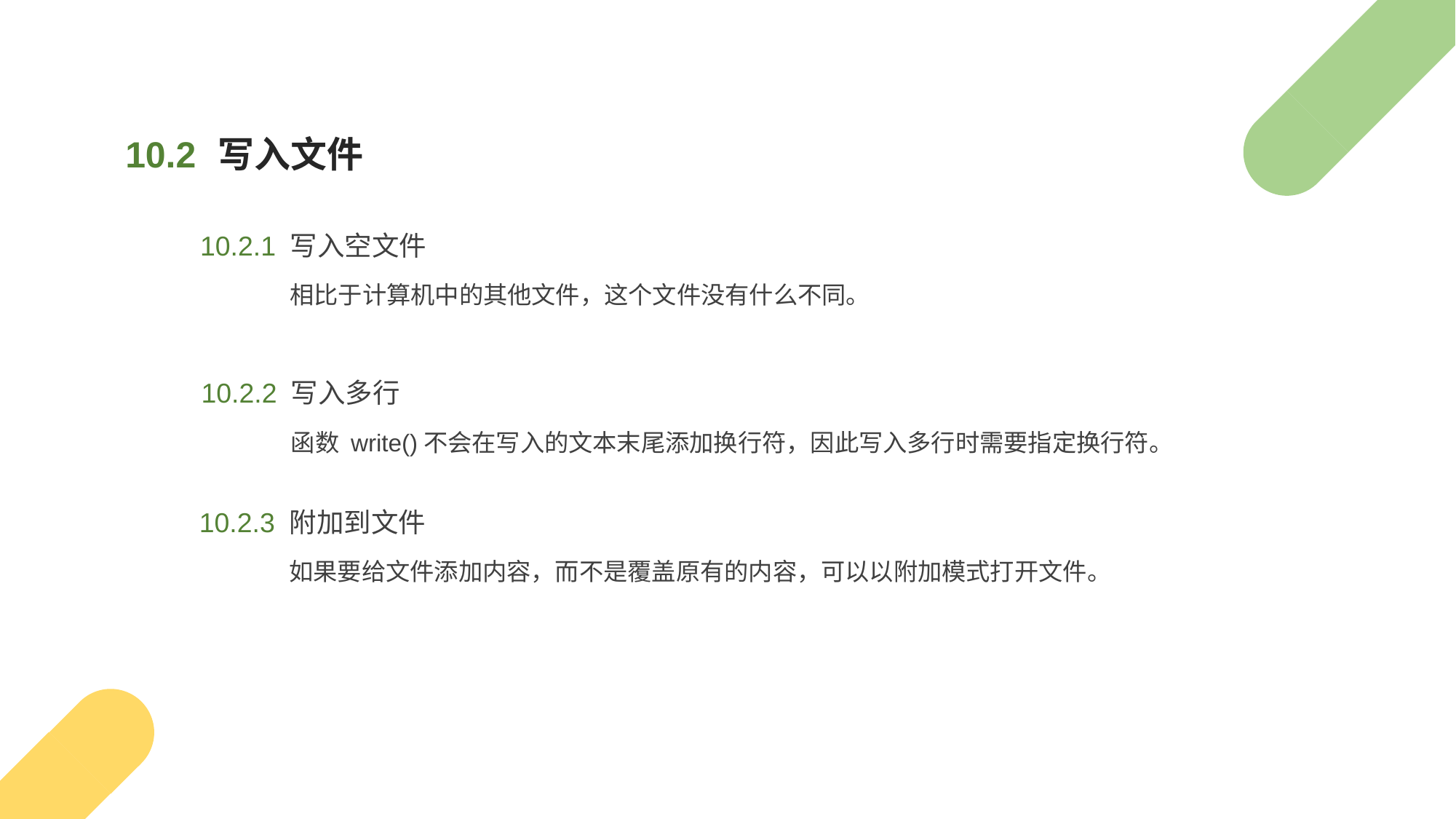

写入文件
10.2
写入空文件
10.2.1
相比于计算机中的其他文件，这个文件没有什么不同。
写入多行
10.2.2
函数 write()不会在写入的文本末尾添加换行符，因此写入多行时需要指定换行符。
附加到文件
10.2.3
如果要给文件添加内容，而不是覆盖原有的内容，可以以附加模式打开文件。